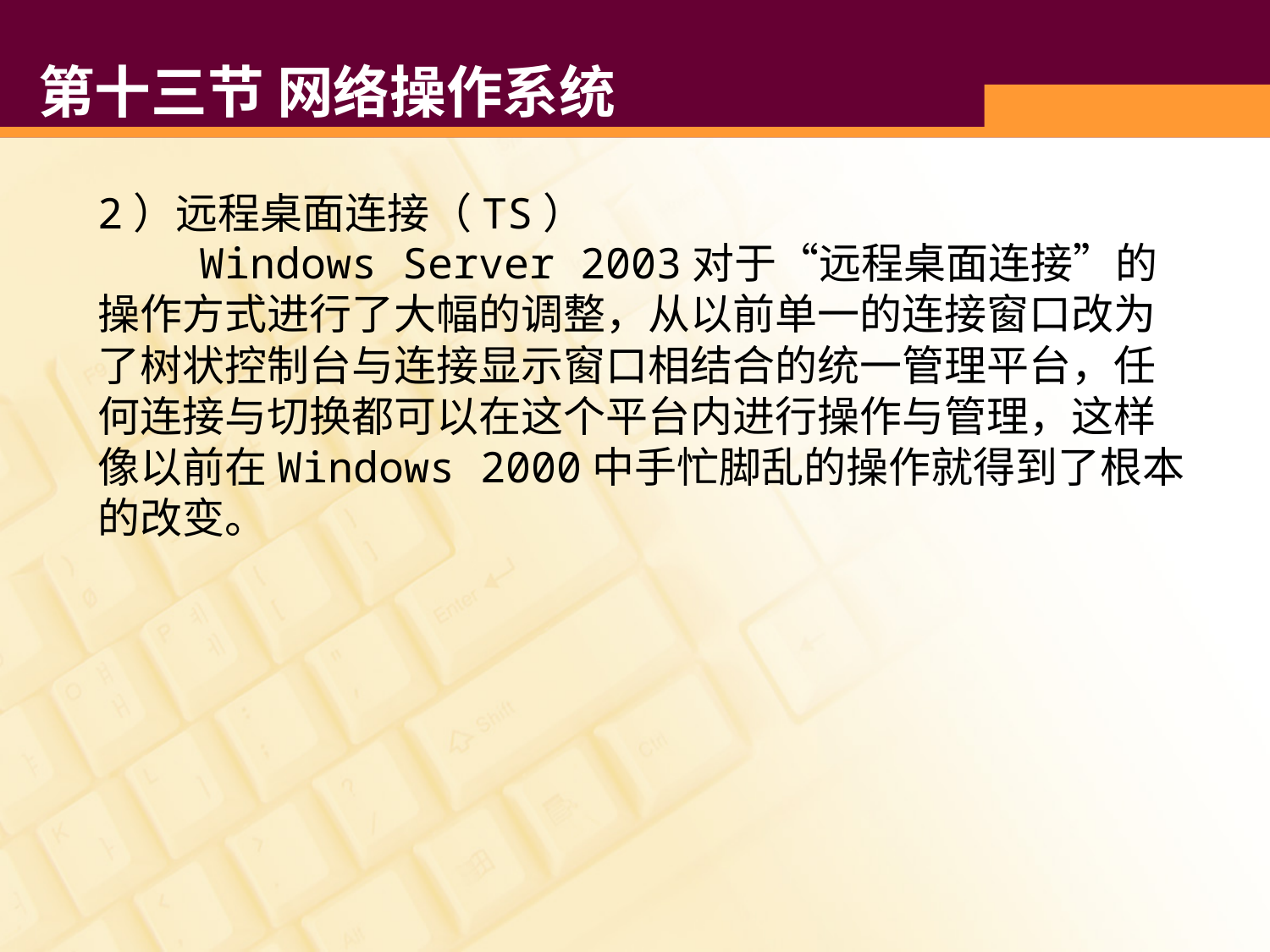

# 第十三节 网络操作系统
2）远程桌面连接（TS）
    Windows Server 2003对于“远程桌面连接”的操作方式进行了大幅的调整，从以前单一的连接窗口改为了树状控制台与连接显示窗口相结合的统一管理平台，任何连接与切换都可以在这个平台内进行操作与管理，这样像以前在Windows 2000中手忙脚乱的操作就得到了根本的改变。